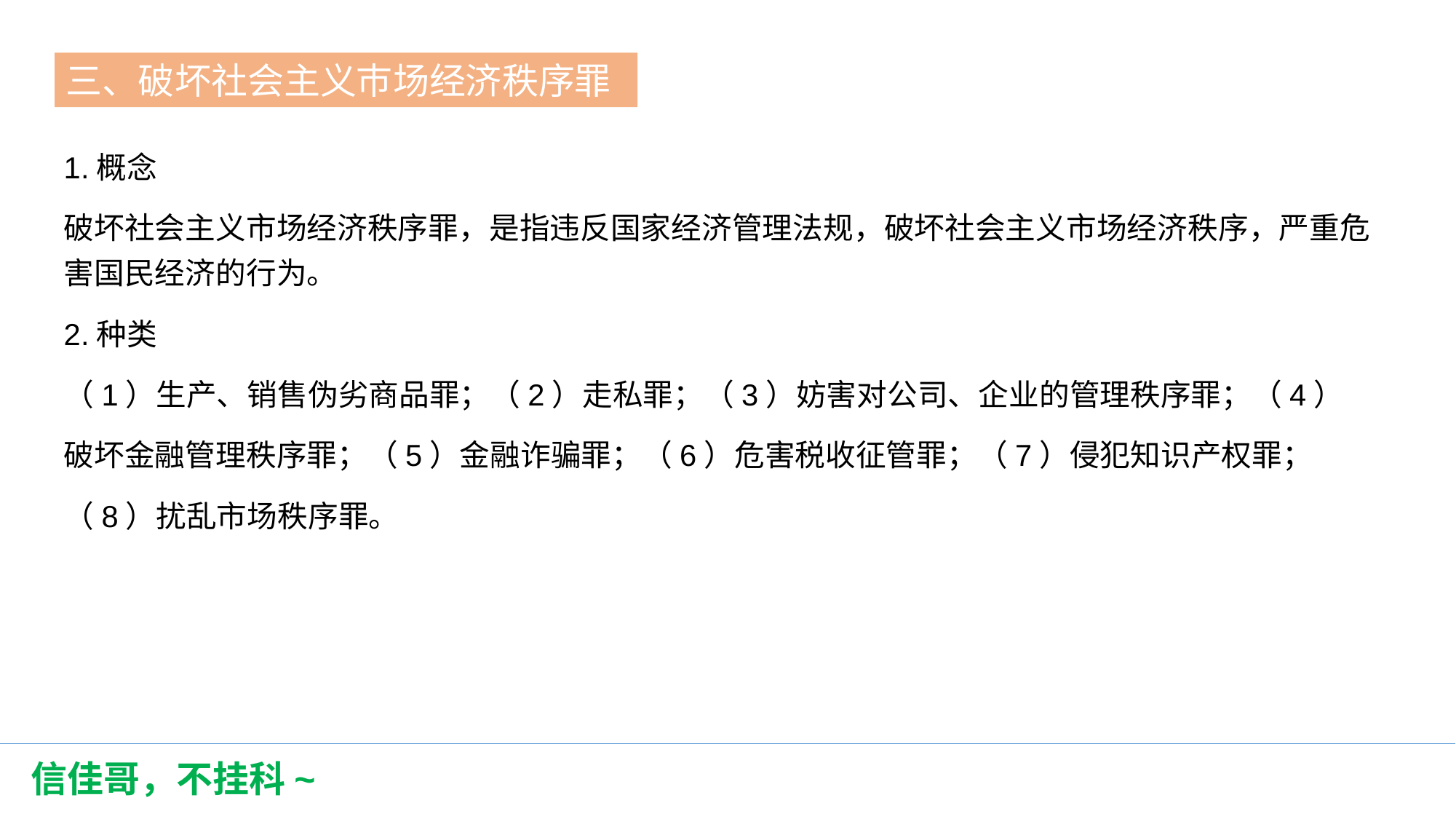

三、破坏社会主义巿场经济秩序罪
第一节
1.概念
破坏社会主义市场经济秩序罪，是指违反国家经济管理法规，破坏社会主义市场经济秩序，严重危害国民经济的行为。
2.种类
（1）生产、销售伪劣商品罪；（2）走私罪；（3）妨害对公司、企业的管理秩序罪；（4）
破坏金融管理秩序罪；（5）金融诈骗罪；（6）危害税收征管罪；（7）侵犯知识产权罪；
（8）扰乱市场秩序罪。